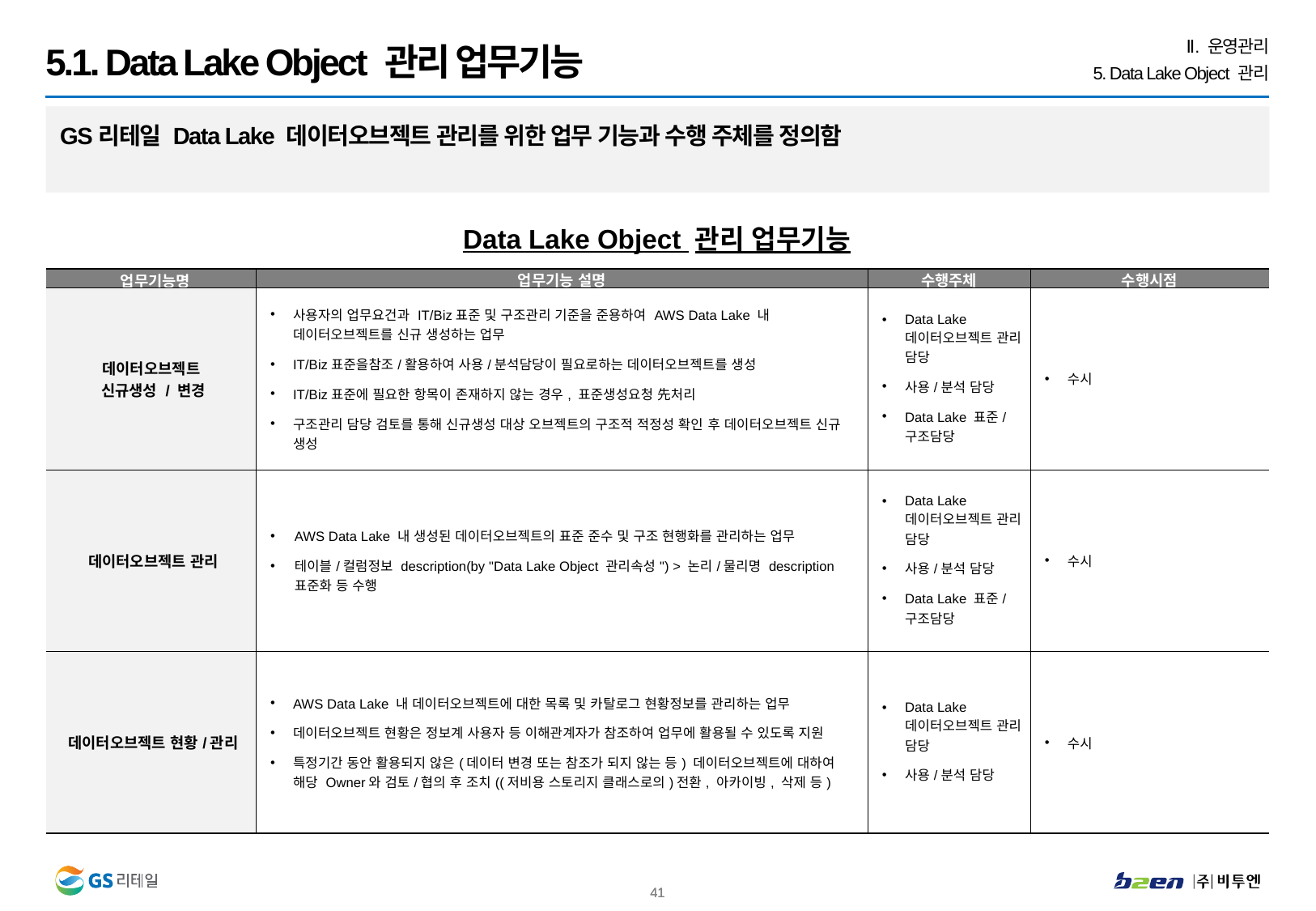

Ⅱ. 운영관리
5. Data Lake Object 관리
5.1. Data Lake Object 관리 업무기능
GS리테일 Data Lake 데이터오브젝트 관리를 위한 업무 기능과 수행 주체를 정의함
Data Lake Object 관리 업무기능
| 업무기능명 | 업무기능 설명 | 수행주체 | 수행시점 |
| --- | --- | --- | --- |
| 데이터오브젝트 신규생성 / 변경 | 사용자의 업무요건과 IT/Biz표준 및 구조관리 기준을 준용하여 AWS Data Lake 내 데이터오브젝트를 신규 생성하는 업무 IT/Biz표준을참조/활용하여 사용/분석담당이 필요로하는 데이터오브젝트를 생성 IT/Biz표준에 필요한 항목이 존재하지 않는 경우, 표준생성요청 先처리 구조관리 담당 검토를 통해 신규생성 대상 오브젝트의 구조적 적정성 확인 후 데이터오브젝트 신규 생성 | Data Lake 데이터오브젝트 관리 담당 사용/분석 담당 Data Lake 표준/구조담당 | 수시 |
| 데이터오브젝트 관리 | AWS Data Lake 내 생성된 데이터오브젝트의 표준 준수 및 구조 현행화를 관리하는 업무 테이블/컬럼정보 description(by "Data Lake Object 관리속성") > 논리/물리명 description 표준화 등 수행 | Data Lake 데이터오브젝트 관리 담당 사용/분석 담당 Data Lake 표준/구조담당 | 수시 |
| 데이터오브젝트 현황/관리 | AWS Data Lake 내 데이터오브젝트에 대한 목록 및 카탈로그 현황정보를 관리하는 업무 데이터오브젝트 현황은 정보계 사용자 등 이해관계자가 참조하여 업무에 활용될 수 있도록 지원 특정기간 동안 활용되지 않은(데이터 변경 또는 참조가 되지 않는 등) 데이터오브젝트에 대하여 해당 Owner와 검토/협의 후 조치((저비용 스토리지 클래스로의)전환, 아카이빙, 삭제 등) | Data Lake 데이터오브젝트 관리 담당 사용/분석 담당 | 수시 |
41
41